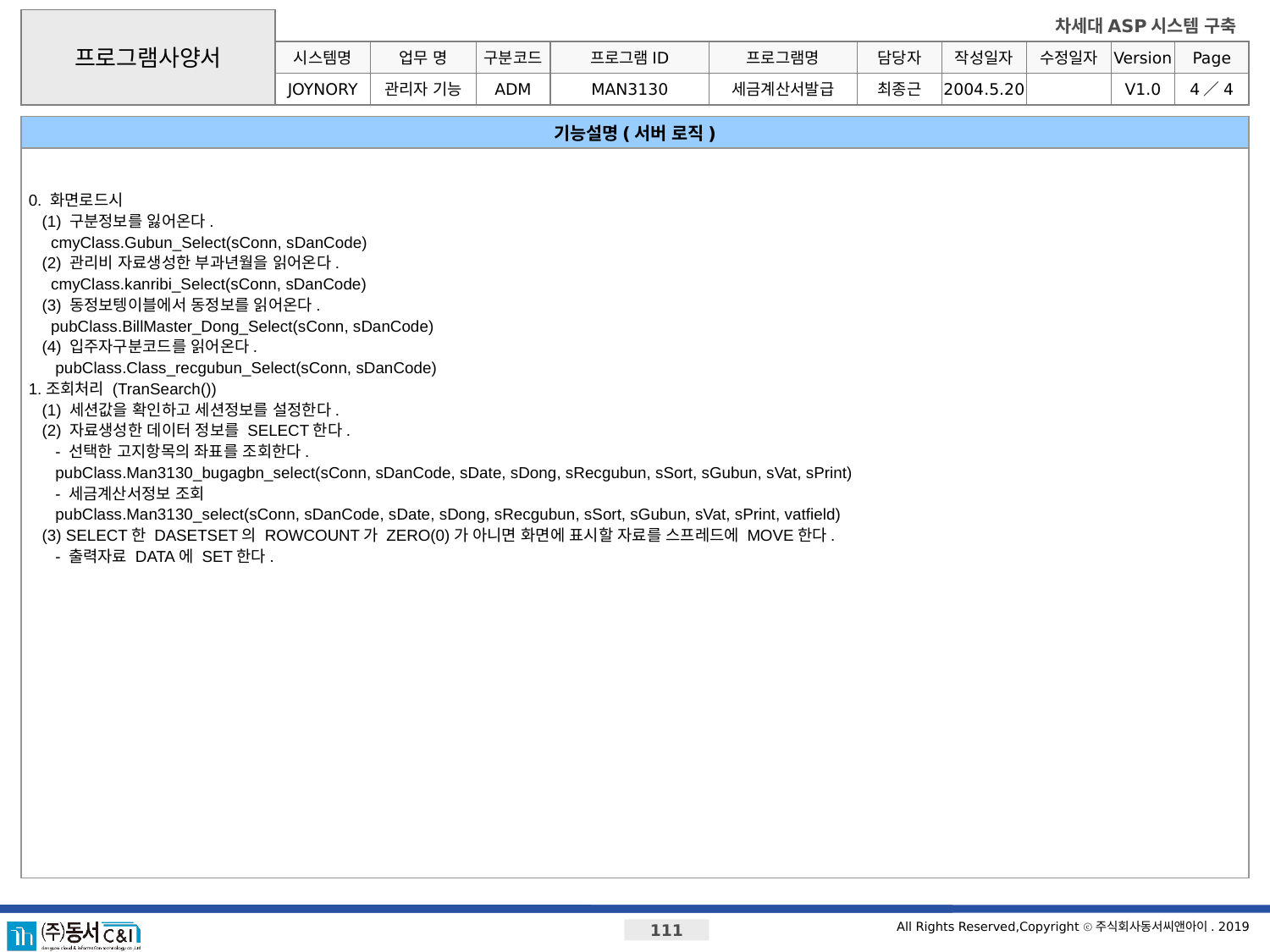

프로그램사양서
시스템명
업무 명
구분코드
프로그램ID
프로그램명
JOYNORY
관리자 기능
ADM
MAN3130
세금계산서발급
최종근
2004.5.20

V1.0
4／4
기능설명(서버 로직)
0. 화면로드시
   (1) 구분정보를 잃어온다.
     cmyClass.Gubun_Select(sConn, sDanCode)
   (2) 관리비 자료생성한 부과년월을 읽어온다.
     cmyClass.kanribi_Select(sConn, sDanCode)
   (3) 동정보텡이블에서 동정보를 읽어온다.
     pubClass.BillMaster_Dong_Select(sConn, sDanCode)
   (4) 입주자구분코드를 읽어온다.
      pubClass.Class_recgubun_Select(sConn, sDanCode)
1.조회처리 (TranSearch())
   (1) 세션값을 확인하고 세션정보를 설정한다.
   (2) 자료생성한 데이터 정보를 SELECT한다.
      - 선택한 고지항목의 좌표를 조회한다.
      pubClass.Man3130_bugagbn_select(sConn, sDanCode, sDate, sDong, sRecgubun, sSort, sGubun, sVat, sPrint)
      - 세금계산서정보 조회
      pubClass.Man3130_select(sConn, sDanCode, sDate, sDong, sRecgubun, sSort, sGubun, sVat, sPrint, vatfield)
   (3) SELECT한 DASETSET의 ROWCOUNT가 ZERO(0)가 아니면 화면에 표시할 자료를 스프레드에 MOVE한다.
      - 출력자료 DATA에 SET한다.